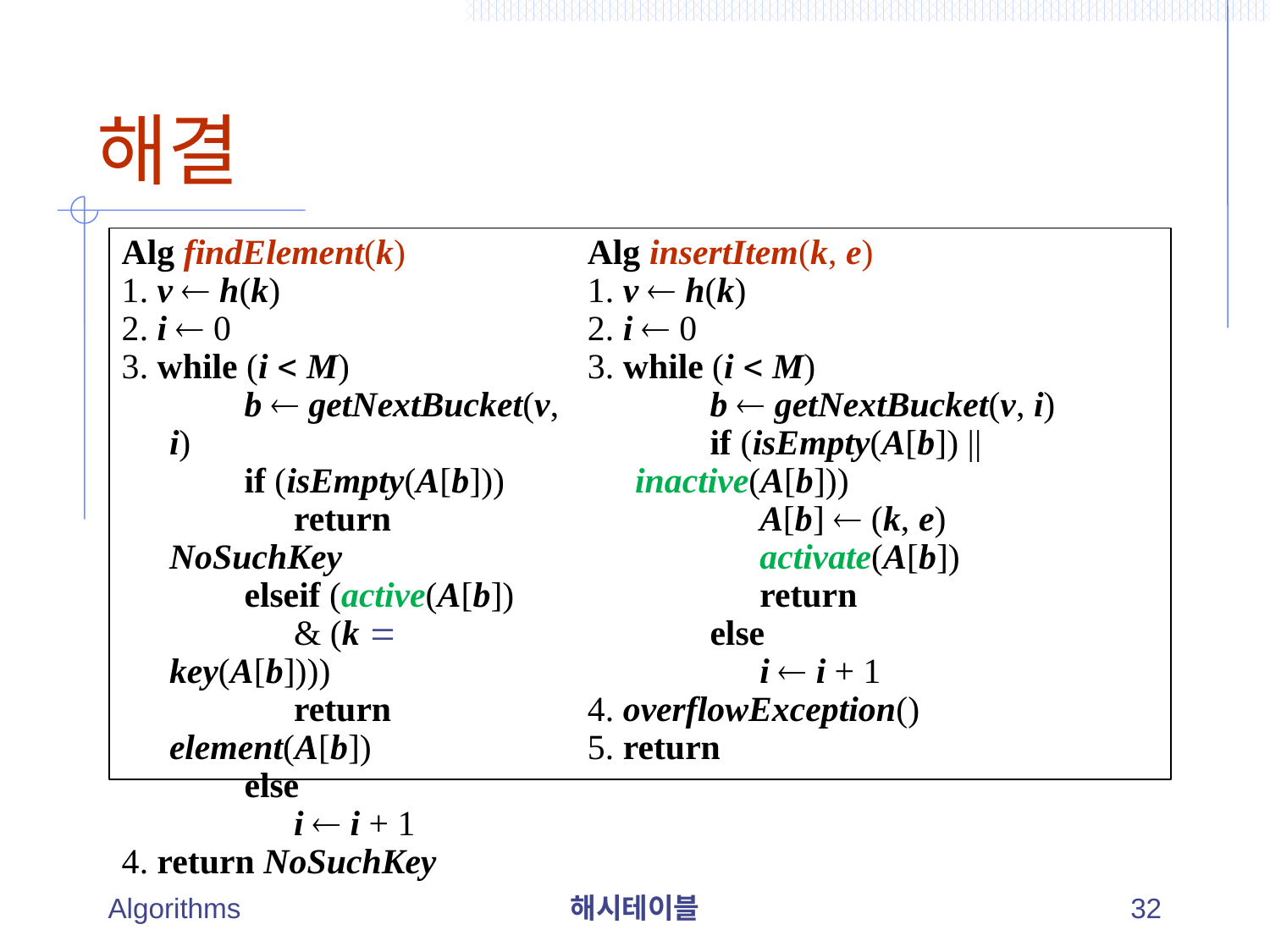

해결

Alg findElement(k)
1. v ← h(k)
2. i ← 0
3. while (i < M)
		b ← getNextBucket(v, i)
		if (isEmpty(A[b]))				return NoSuchKey
		elseif (active(A[b])
			& (k = key(A[b])))
			return element(A[b])
		else
			i ← i + 1
4. return NoSuchKey
Alg insertItem(k, e)
1. v ← h(k)
2. i ← 0
3. while (i < M)
		b ← getNextBucket(v, i)
		if (isEmpty(A[b]) || inactive(A[b]))
			A[b] ← (k, e)
			activate(A[b])
			return
		else
			i ← i + 1
4. overflowException()
5. return
Algorithms
해시테이블
32